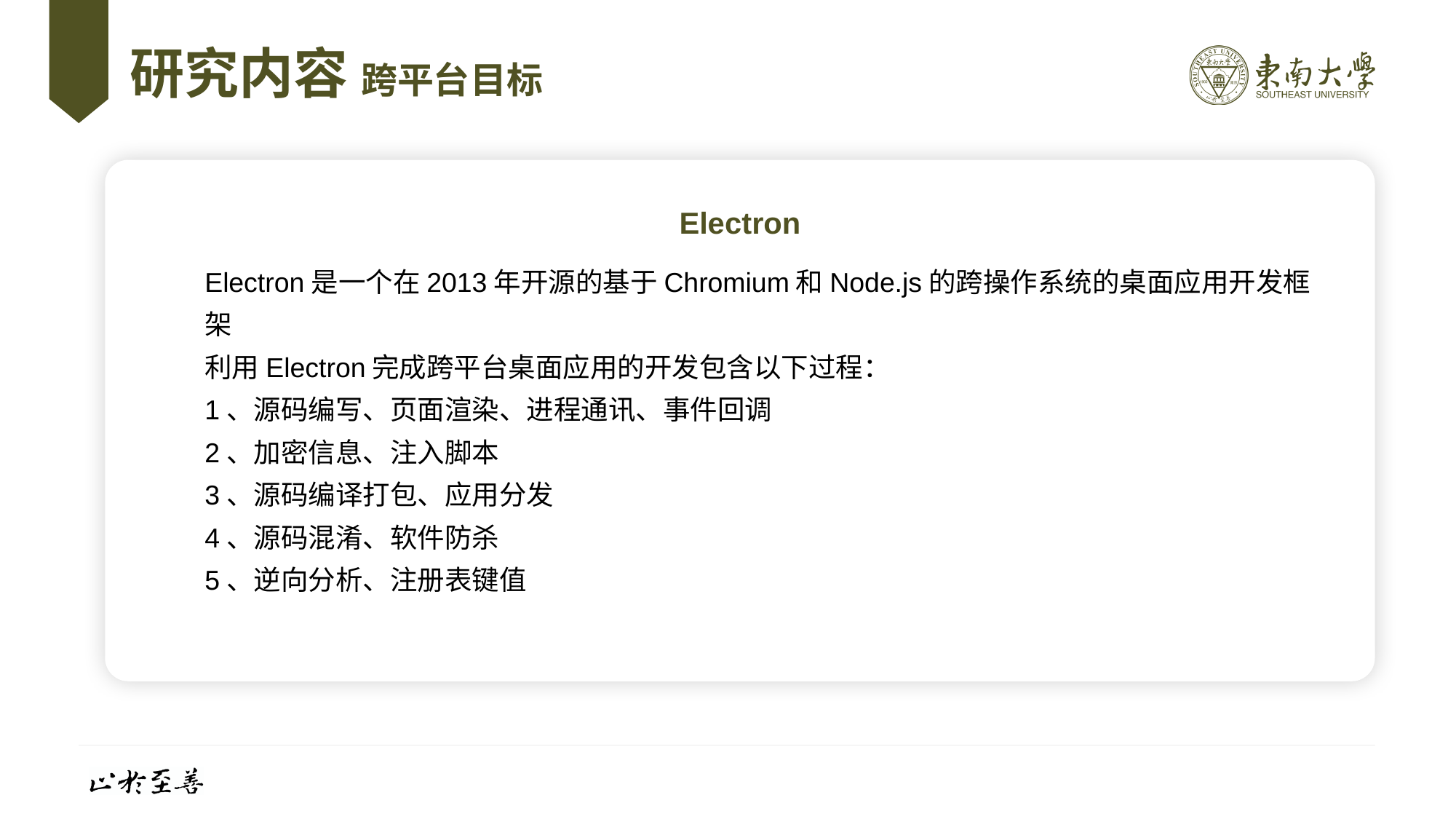

# 研究内容 跨平台目标

Electron
Electron是一个在2013年开源的基于Chromium和Node.js的跨操作系统的桌面应用开发框架
利用Electron完成跨平台桌面应用的开发包含以下过程：
1、源码编写、页面渲染、进程通讯、事件回调
2、加密信息、注入脚本
3、源码编译打包、应用分发
4、源码混淆、软件防杀
5、逆向分析、注册表键值

18